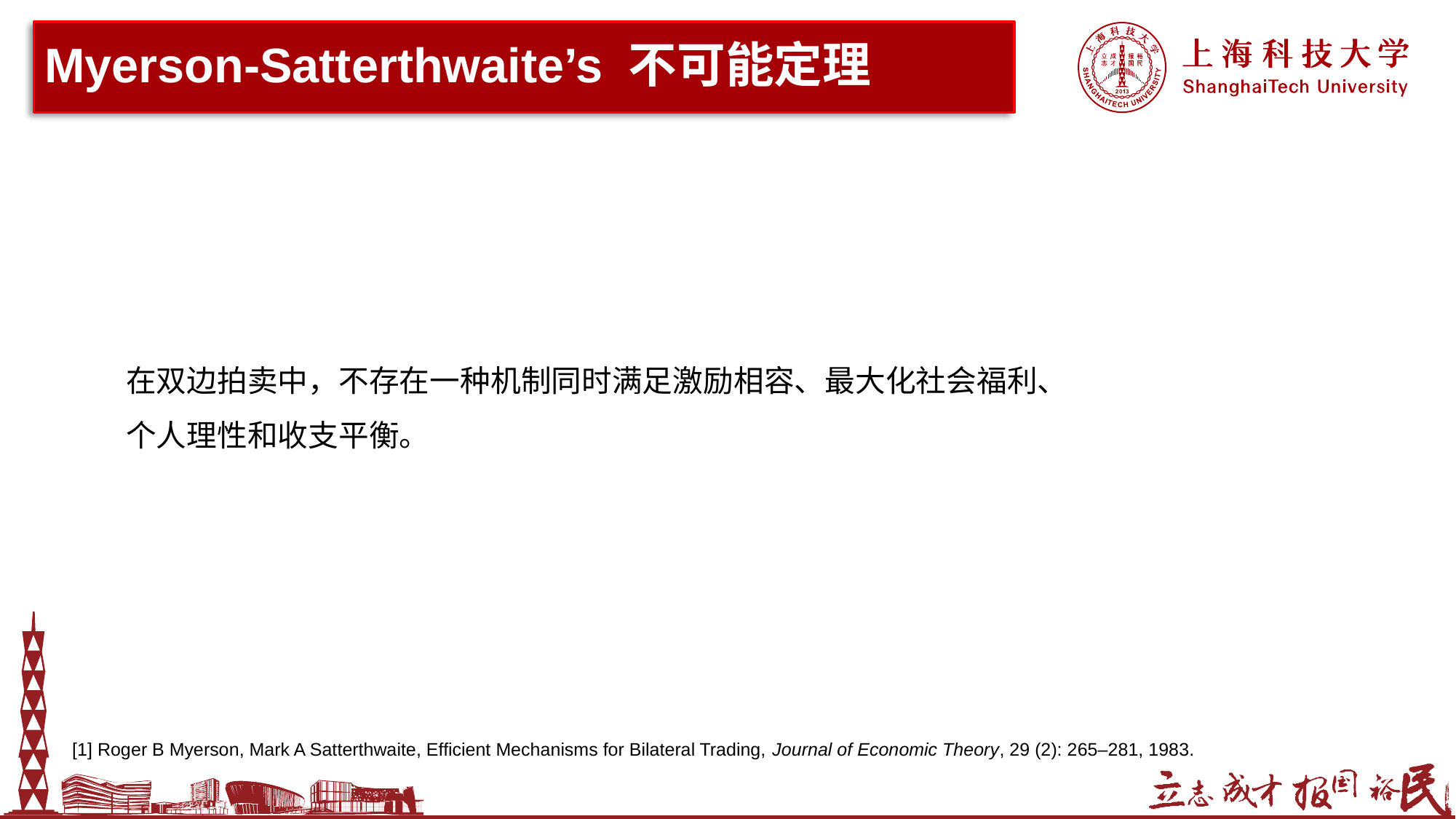

# Myerson-Satterthwaite’s 不可能定理

Myerson-Satterthwaite’s 不可能定理[1]
在双边拍卖中，不存在一种机制同时满足激励相容、最大化社会福利、
个人理性和收支平衡。
[1] Roger B Myerson, Mark A Satterthwaite, Efficient Mechanisms for Bilateral Trading, Journal of Economic Theory, 29 (2): 265–281, 1983.